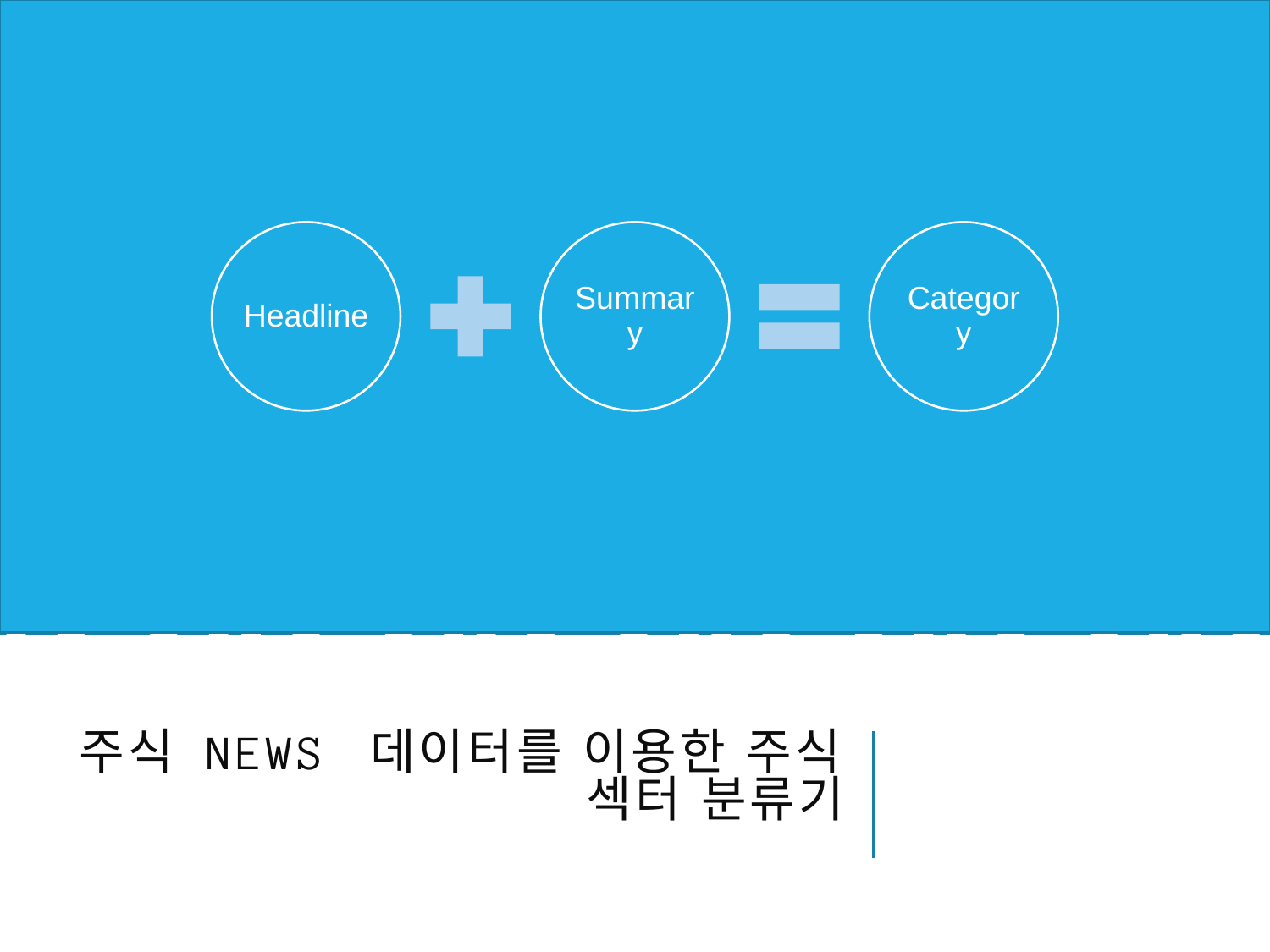

Headline

Summary

Category
# 주식 News 데이터를 이용한 주식 섹터 분류기